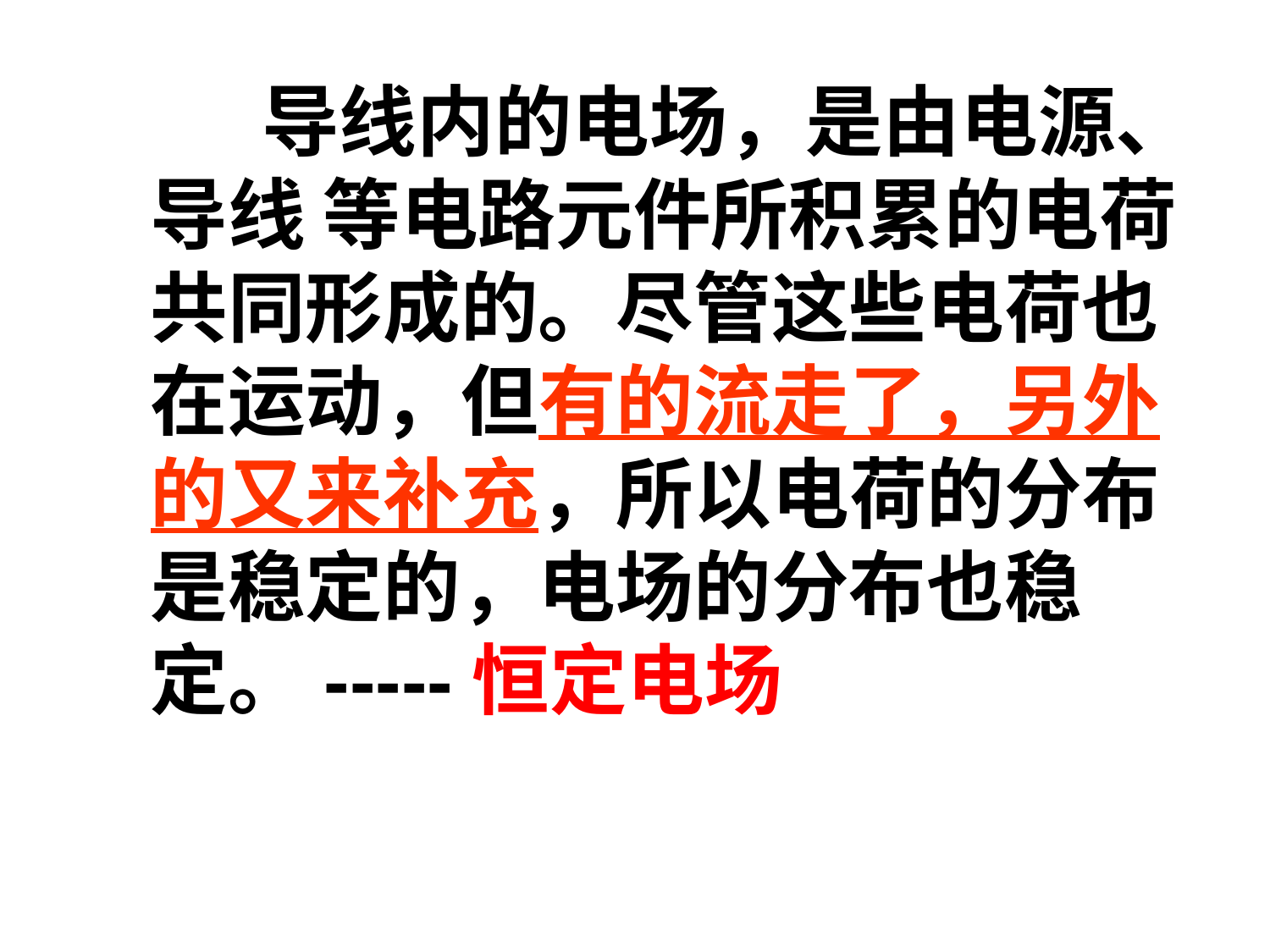

导线内的电场，是由电源、导线 等电路元件所积累的电荷共同形成的。尽管这些电荷也在运动，但有的流走了，另外的又来补充，所以电荷的分布是稳定的，电场的分布也稳定。-----恒定电场